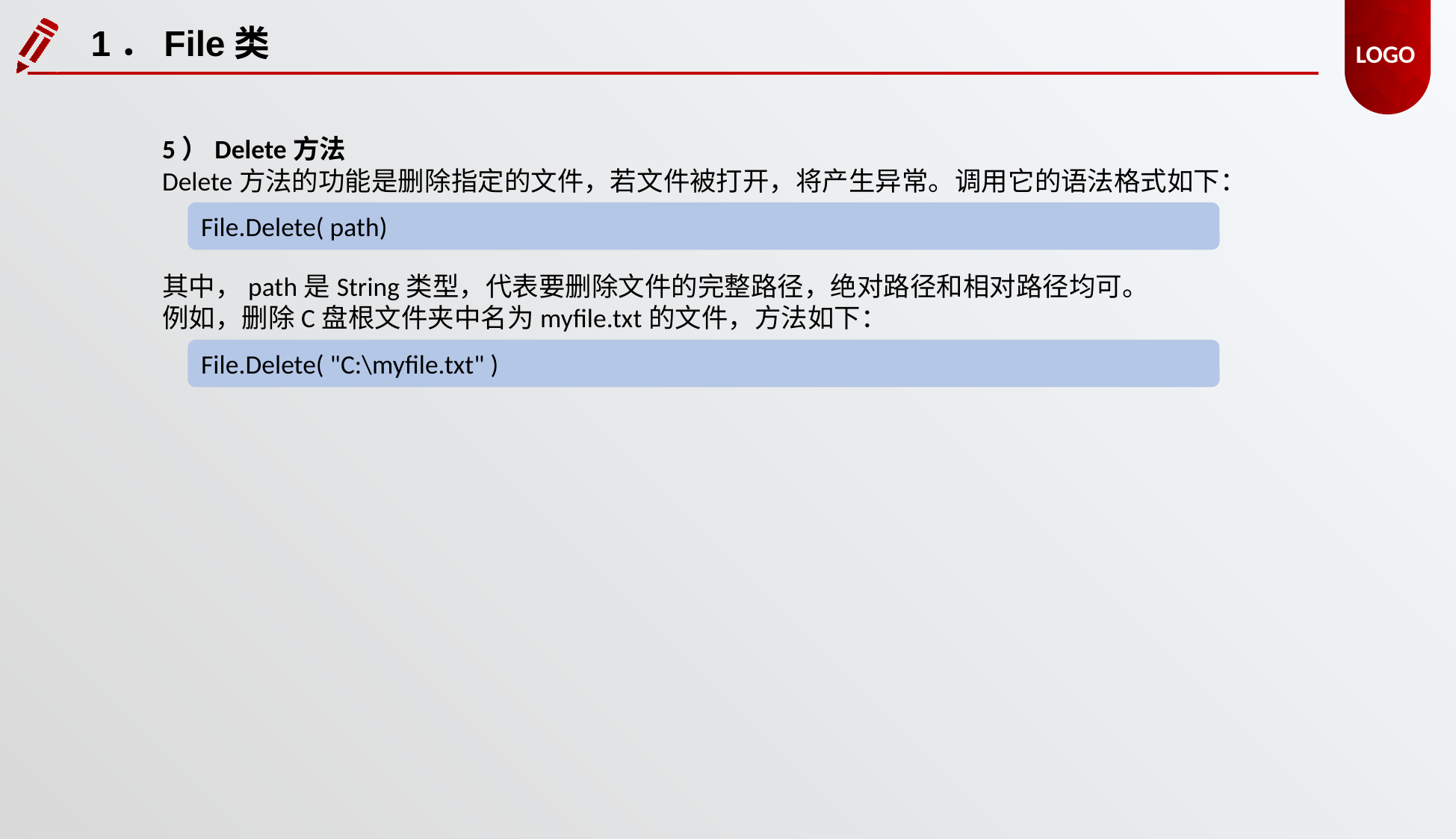

1．File类
5）Delete方法
Delete方法的功能是删除指定的文件，若文件被打开，将产生异常。调用它的语法格式如下：
File.Delete( path)
其中，path是String类型，代表要删除文件的完整路径，绝对路径和相对路径均可。
例如，删除C盘根文件夹中名为myfile.txt的文件，方法如下：
File.Delete( "C:\myfile.txt" )